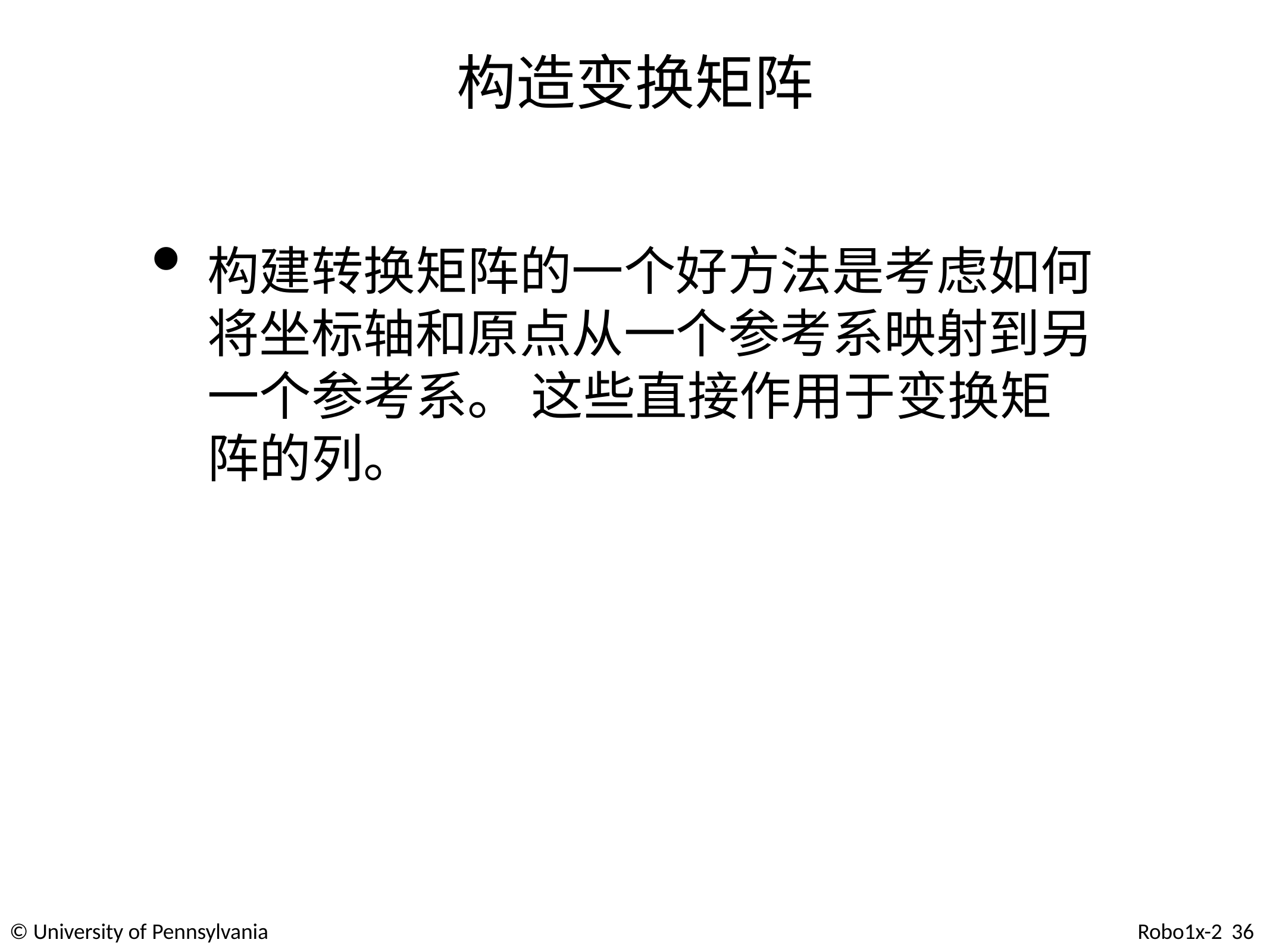

# 构造变换矩阵
构建转换矩阵的一个好方法是考虑如何将坐标轴和原点从一个参考系映射到另一个参考系。 这些直接作用于变换矩阵的列。
© University of Pennsylvania
Robo1x-2 36